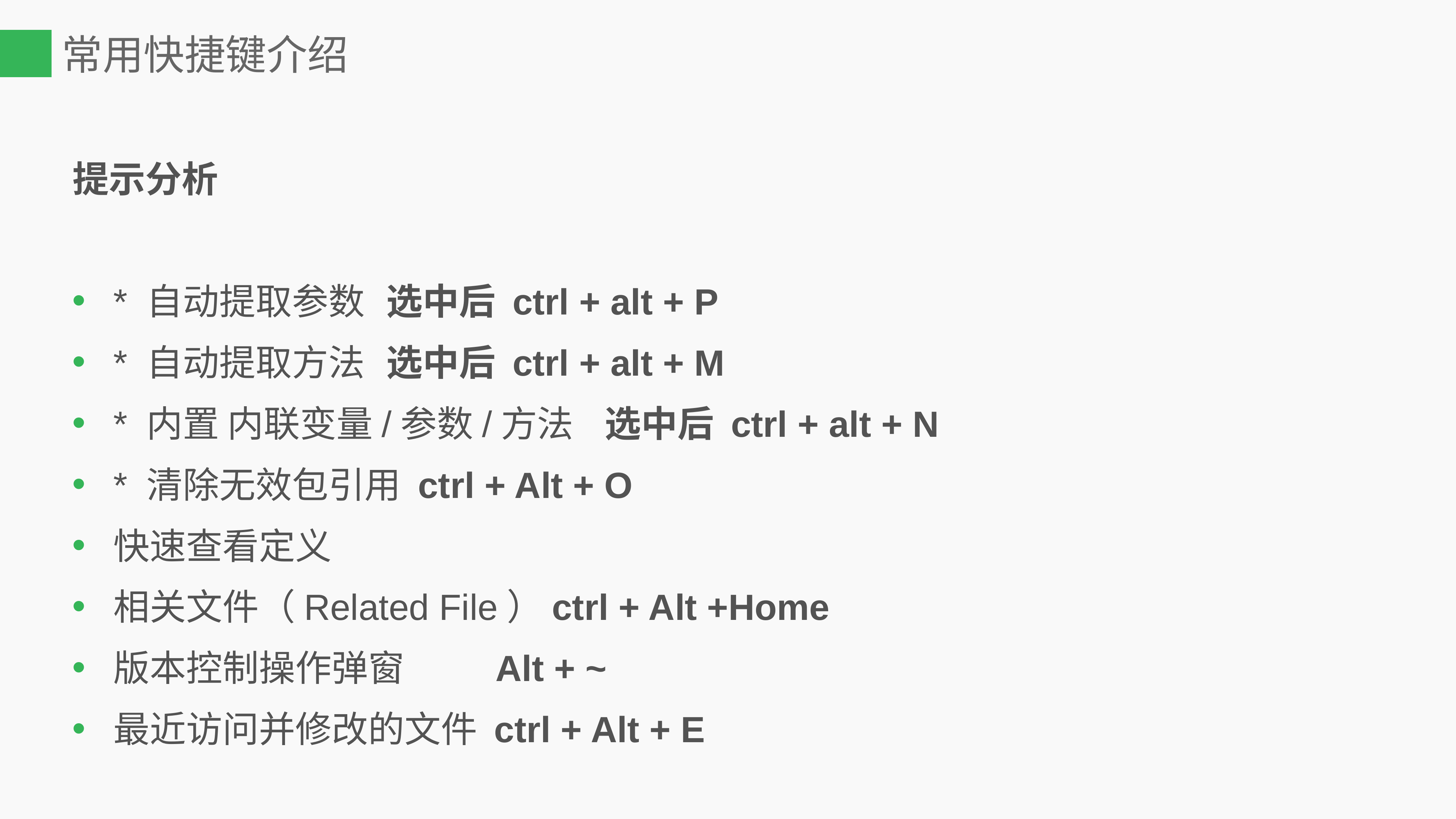

# 常用快捷键介绍
提示分析

* 自动提取参数	选中后 ctrl + alt + P
* 自动提取方法	选中后 ctrl + alt + M
* 内置 内联变量/参数/方法	选中后 ctrl + alt + N
* 清除无效包引用 ctrl + Alt + O
快速查看定义
相关文件（Related File）ctrl + Alt +Home
版本控制操作弹窗		Alt + ~
最近访问并修改的文件 ctrl + Alt + E